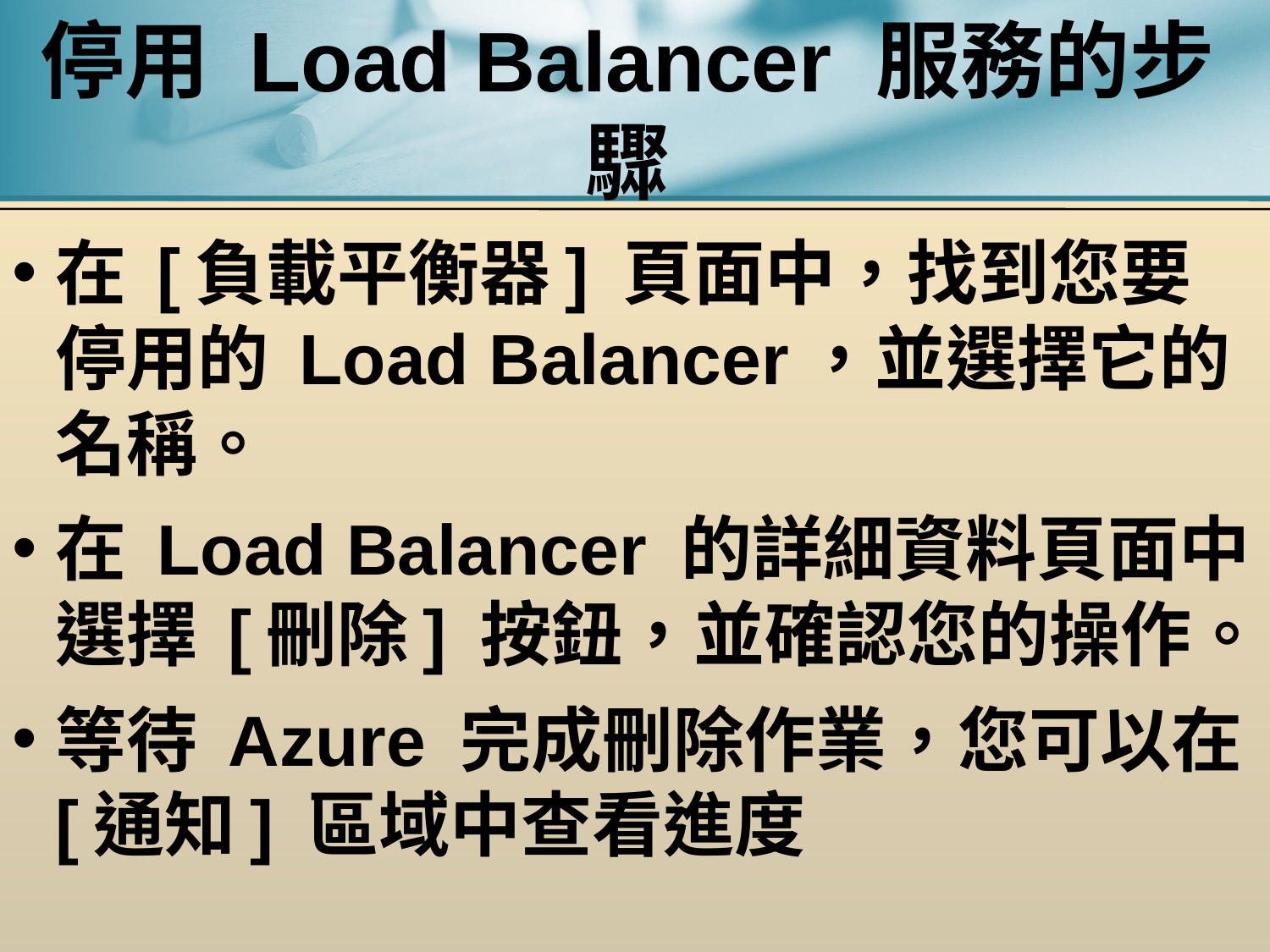

# 停用 Load Balancer 服務的步驟
在 [負載平衡器] 頁面中，找到您要停用的 Load Balancer，並選擇它的名稱。
在 Load Balancer 的詳細資料頁面中，選擇 [刪除] 按鈕，並確認您的操作。
等待 Azure 完成刪除作業，您可以在 [通知] 區域中查看進度